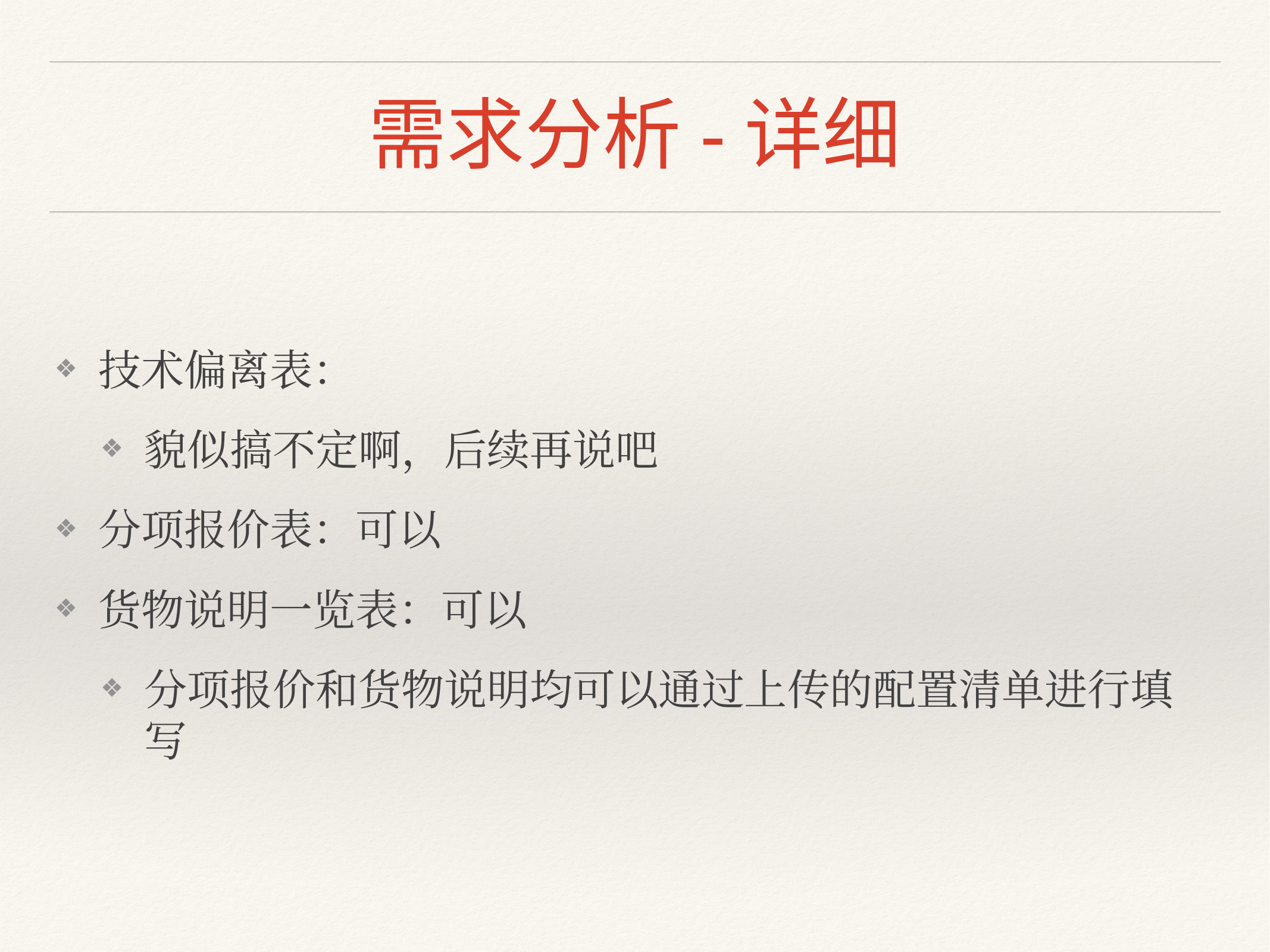

# 需求分析-详细
技术偏离表：
貌似搞不定啊，后续再说吧
分项报价表：可以
货物说明一览表：可以
分项报价和货物说明均可以通过上传的配置清单进行填写